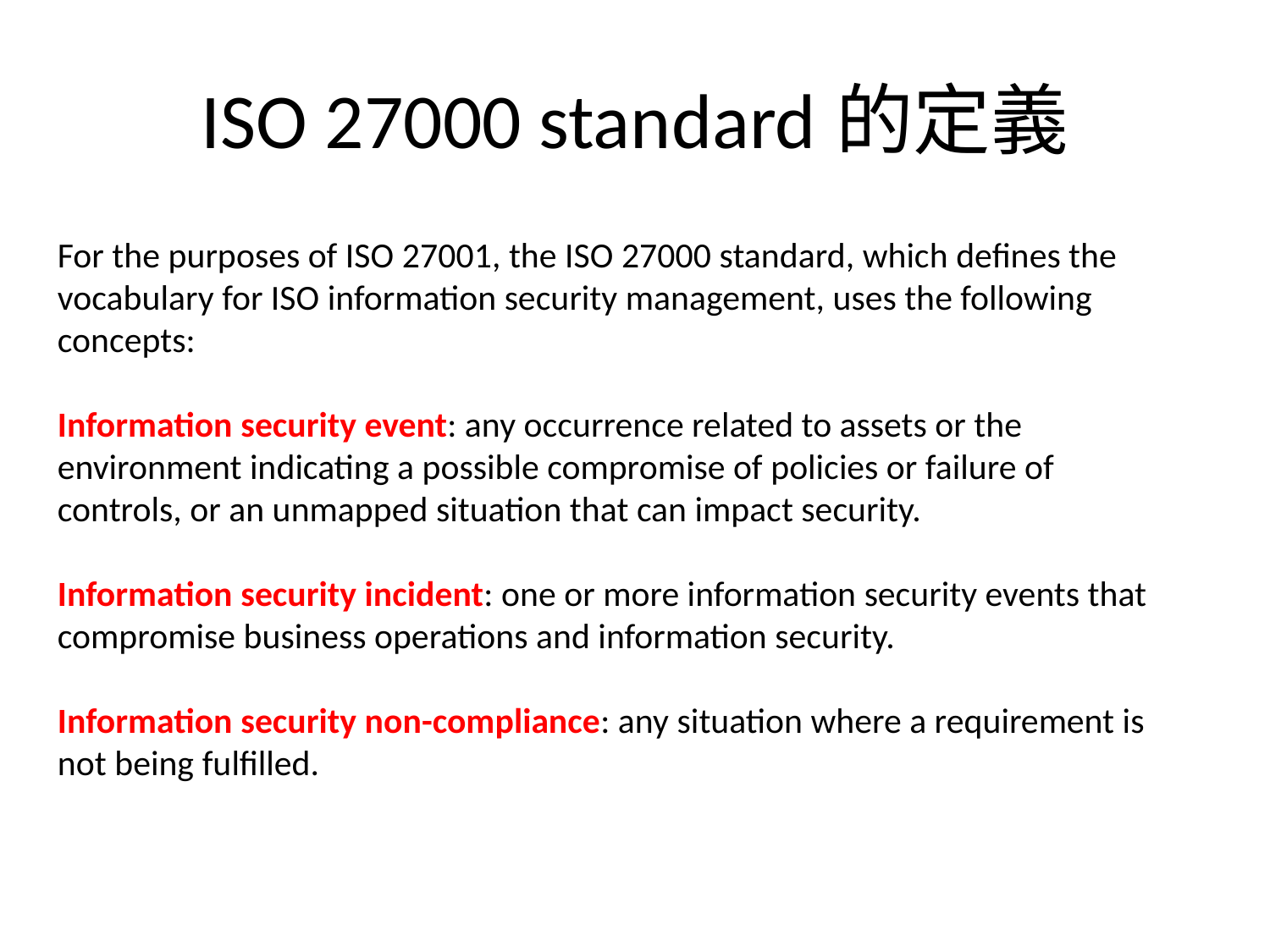

# ISO 27000 standard的定義
For the purposes of ISO 27001, the ISO 27000 standard, which defines the vocabulary for ISO information security management, uses the following concepts:

Information security event: any occurrence related to assets or the environment indicating a possible compromise of policies or failure of controls, or an unmapped situation that can impact security.

Information security incident: one or more information security events that compromise business operations and information security.

Information security non-compliance: any situation where a requirement is not being fulfilled.